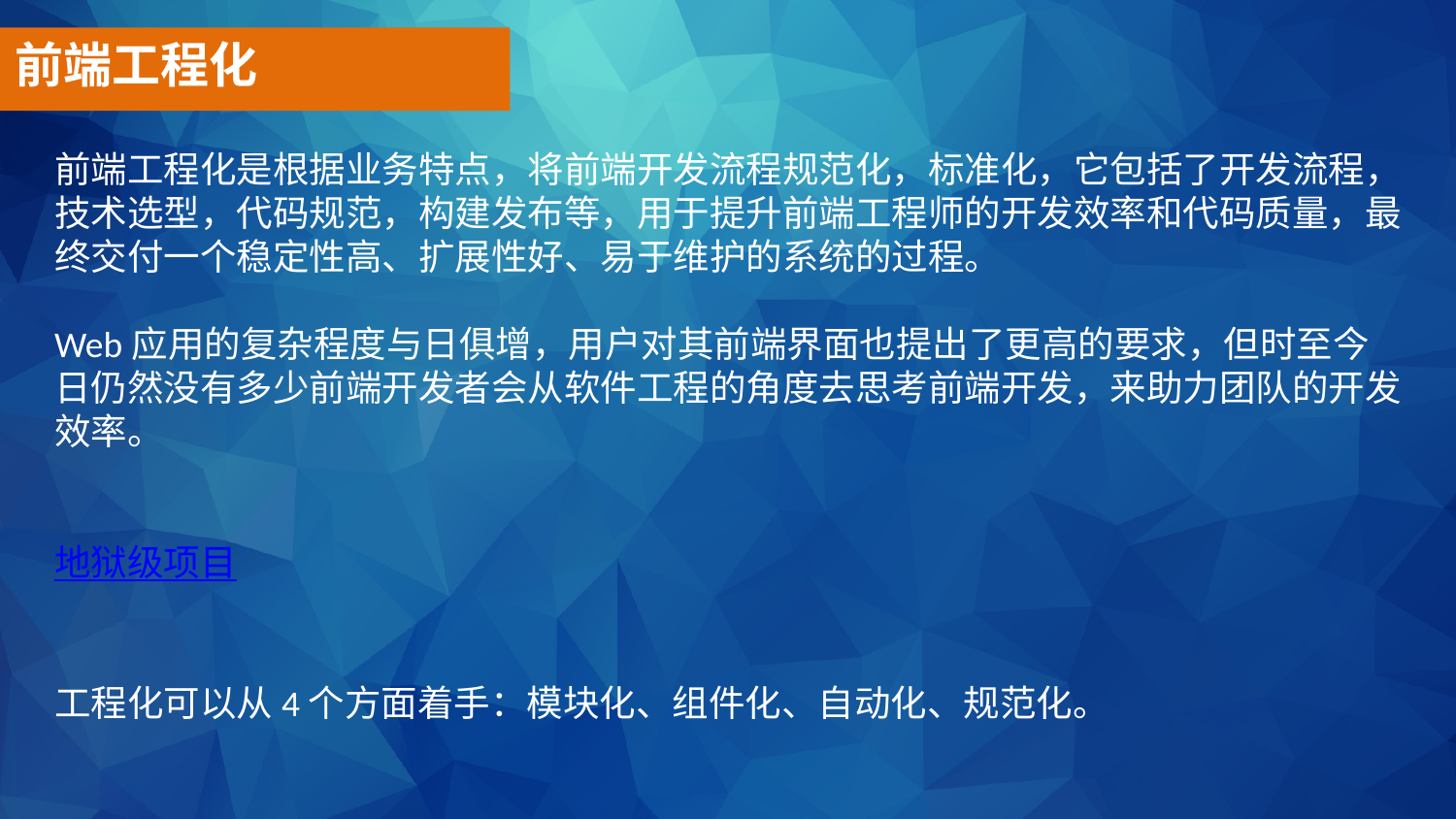

前端工程化

前端工程化是根据业务特点，将前端开发流程规范化，标准化，它包括了开发流程，技术选型，代码规范，构建发布等，用于提升前端工程师的开发效率和代码质量，最终交付一个稳定性高、扩展性好、易于维护的系统的过程。

Web应用的复杂程度与日俱增，用户对其前端界面也提出了更高的要求，但时至今日仍然没有多少前端开发者会从软件工程的角度去思考前端开发，来助力团队的开发效率。

地狱级项目

工程化可以从4个方面着手：模块化、组件化、自动化、规范化。